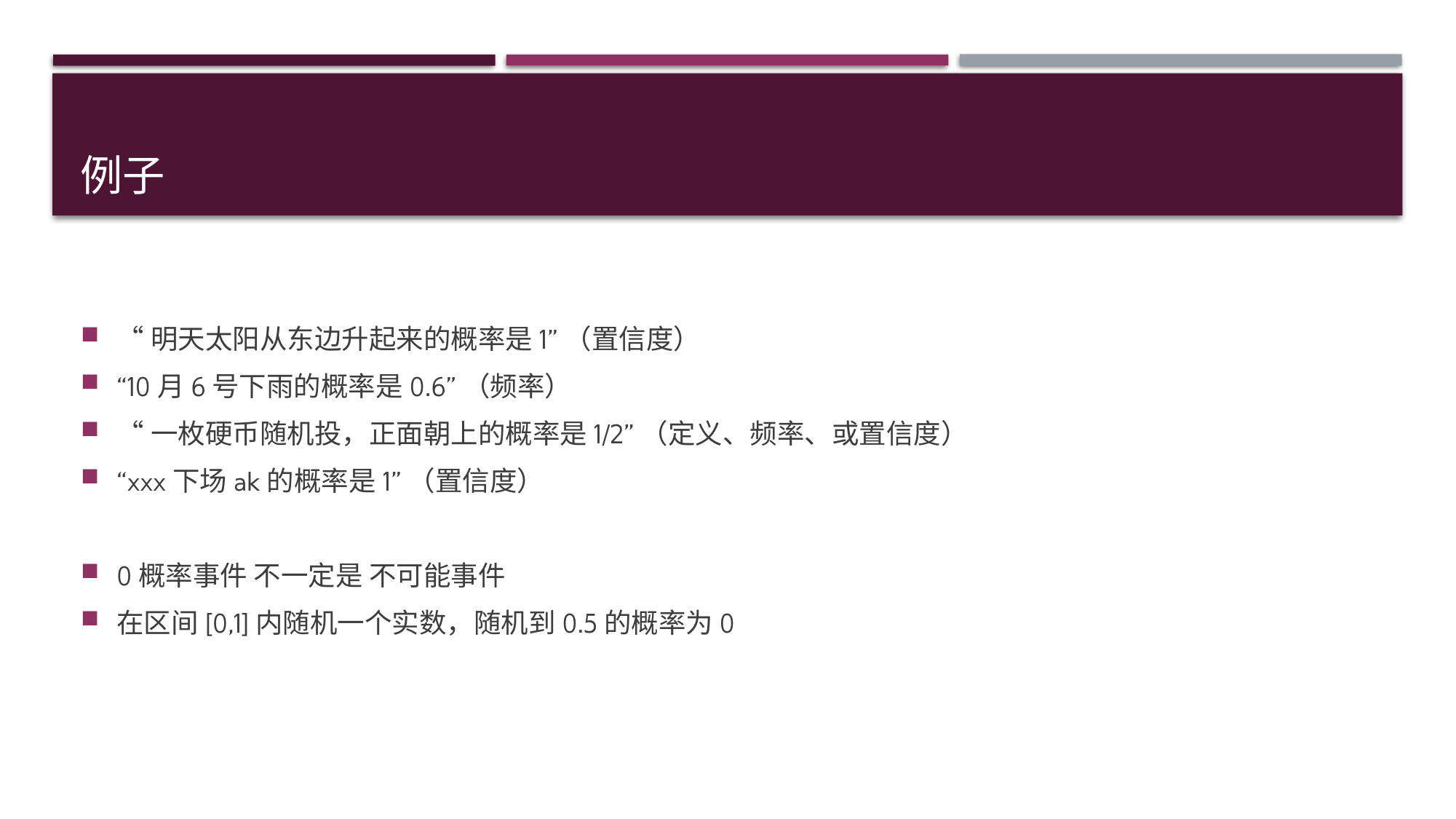

# 例子
“明天太阳从东边升起来的概率是1”（置信度）
“10月6号下雨的概率是0.6”（频率）
“⼀枚硬币随机投，正面朝上的概率是1/2”（定义、频率、或置信度）
“xxx下场ak的概率是1”（置信度）

0概率事件 不一定是 不可能事件
在区间[0,1]内随机一个实数，随机到0.5的概率为0